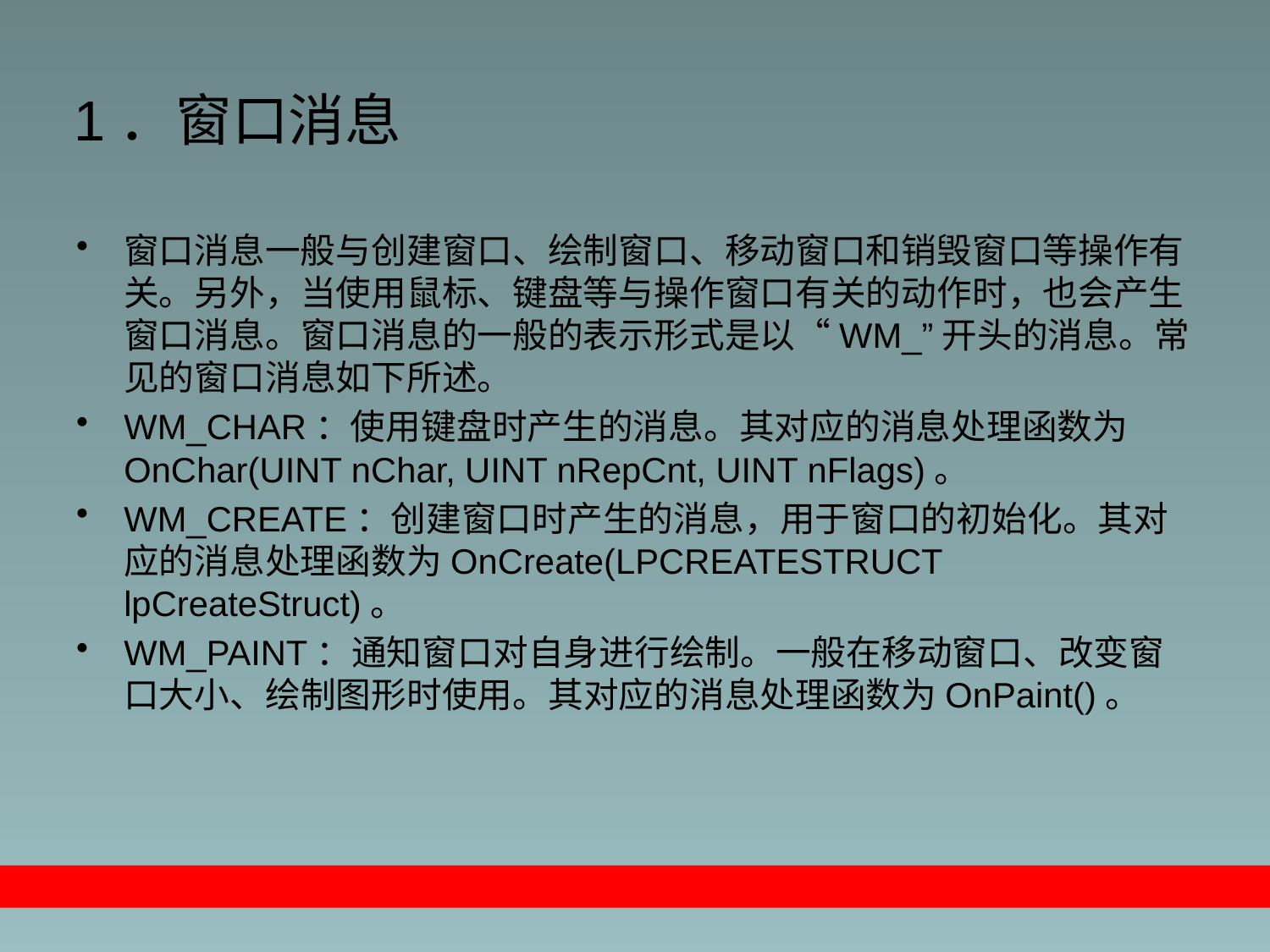

# 1．窗口消息
窗口消息一般与创建窗口、绘制窗口、移动窗口和销毁窗口等操作有关。另外，当使用鼠标、键盘等与操作窗口有关的动作时，也会产生窗口消息。窗口消息的一般的表示形式是以“WM_”开头的消息。常见的窗口消息如下所述。
WM_CHAR：使用键盘时产生的消息。其对应的消息处理函数为OnChar(UINT nChar, UINT nRepCnt, UINT nFlags)。
WM_CREATE：创建窗口时产生的消息，用于窗口的初始化。其对应的消息处理函数为OnCreate(LPCREATESTRUCT lpCreateStruct)。
WM_PAINT：通知窗口对自身进行绘制。一般在移动窗口、改变窗口大小、绘制图形时使用。其对应的消息处理函数为OnPaint()。